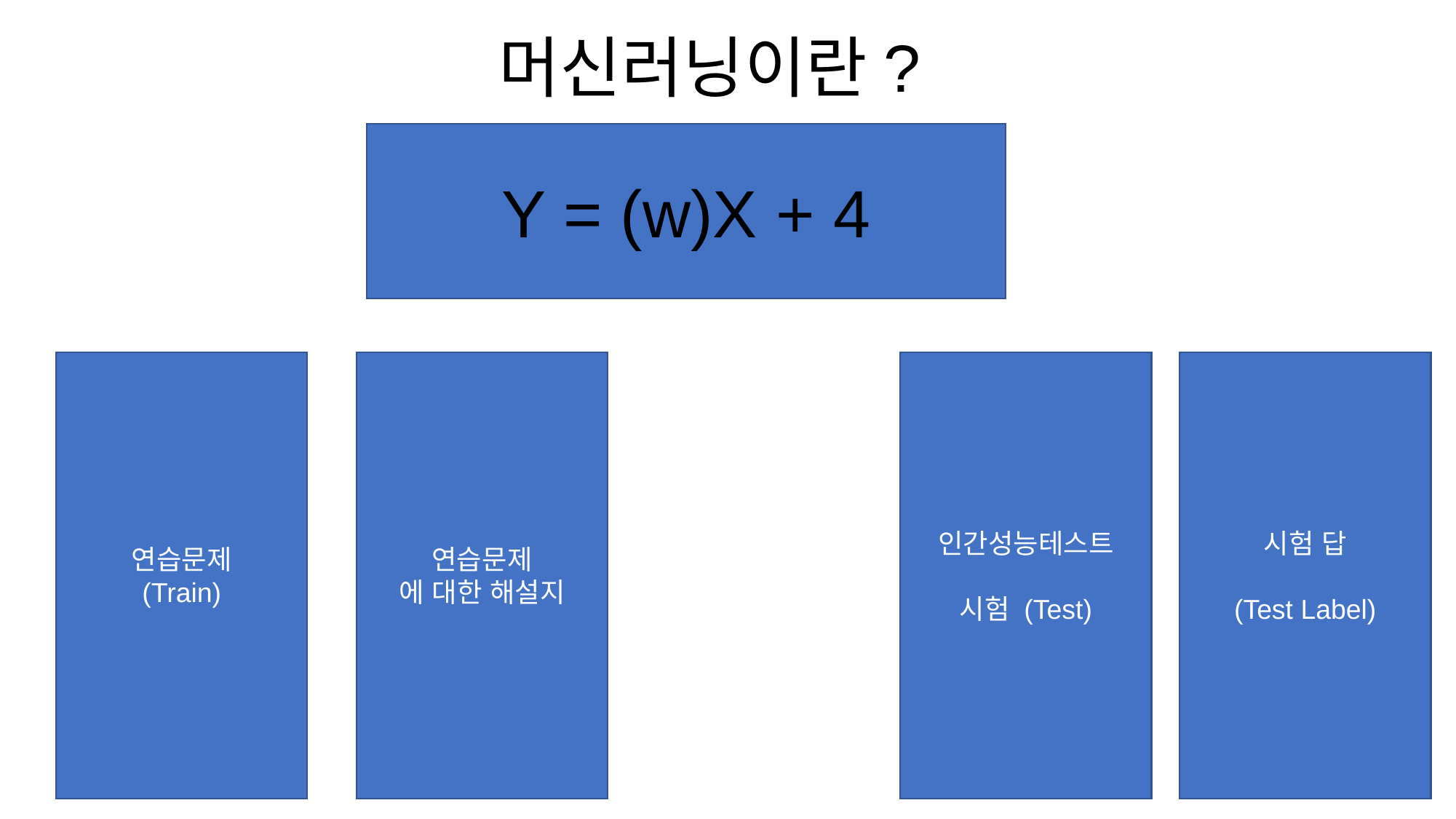

머신러닝이란?

Y = (w)X + 4
연습문제
(Train)
연습문제
에 대한 해설지
인간성능테스트

시험 (Test)
시험 답

(Test Label)